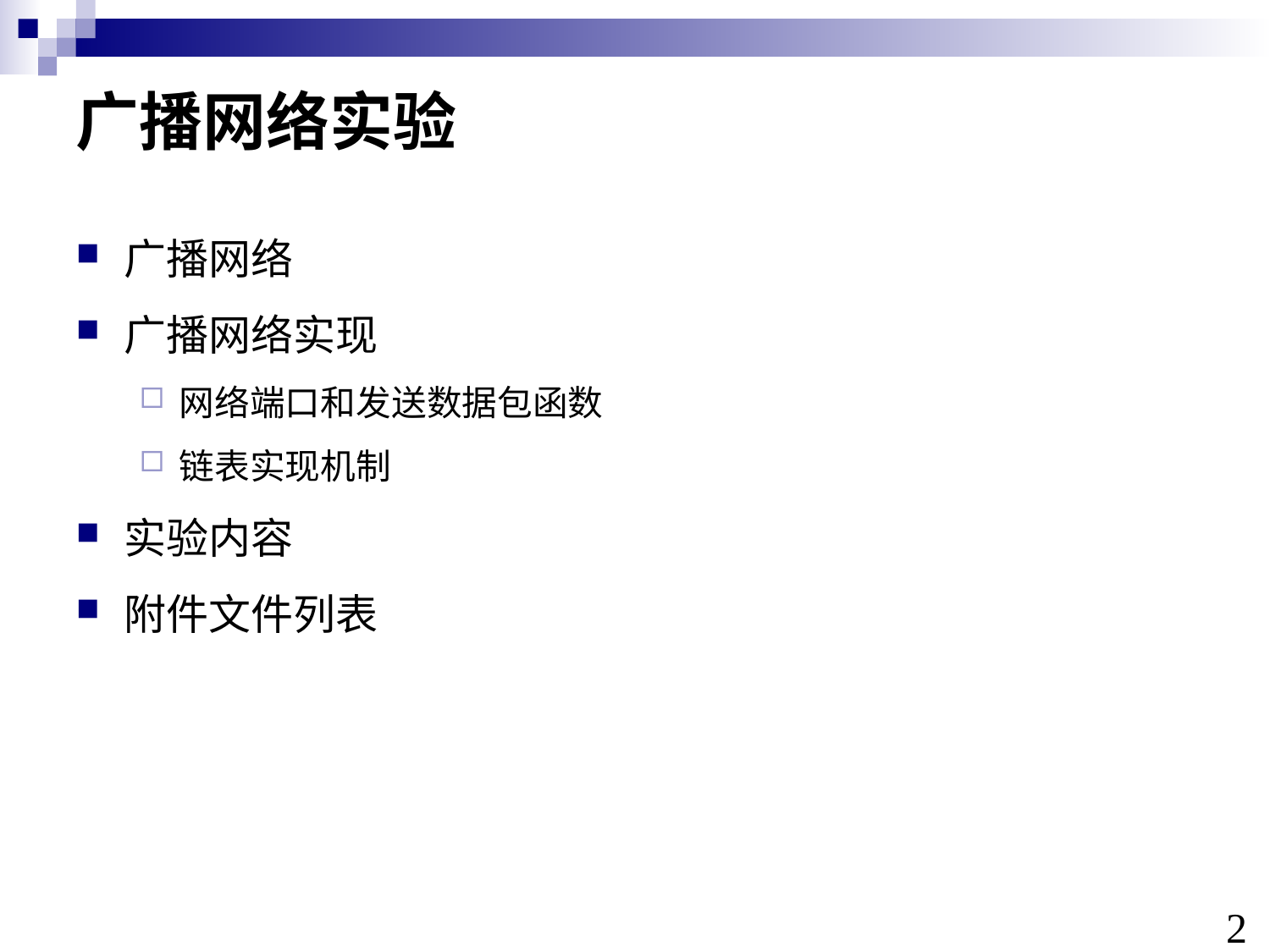

# 广播网络实验
广播网络
广播网络实现
网络端口和发送数据包函数
链表实现机制
实验内容
附件文件列表
25